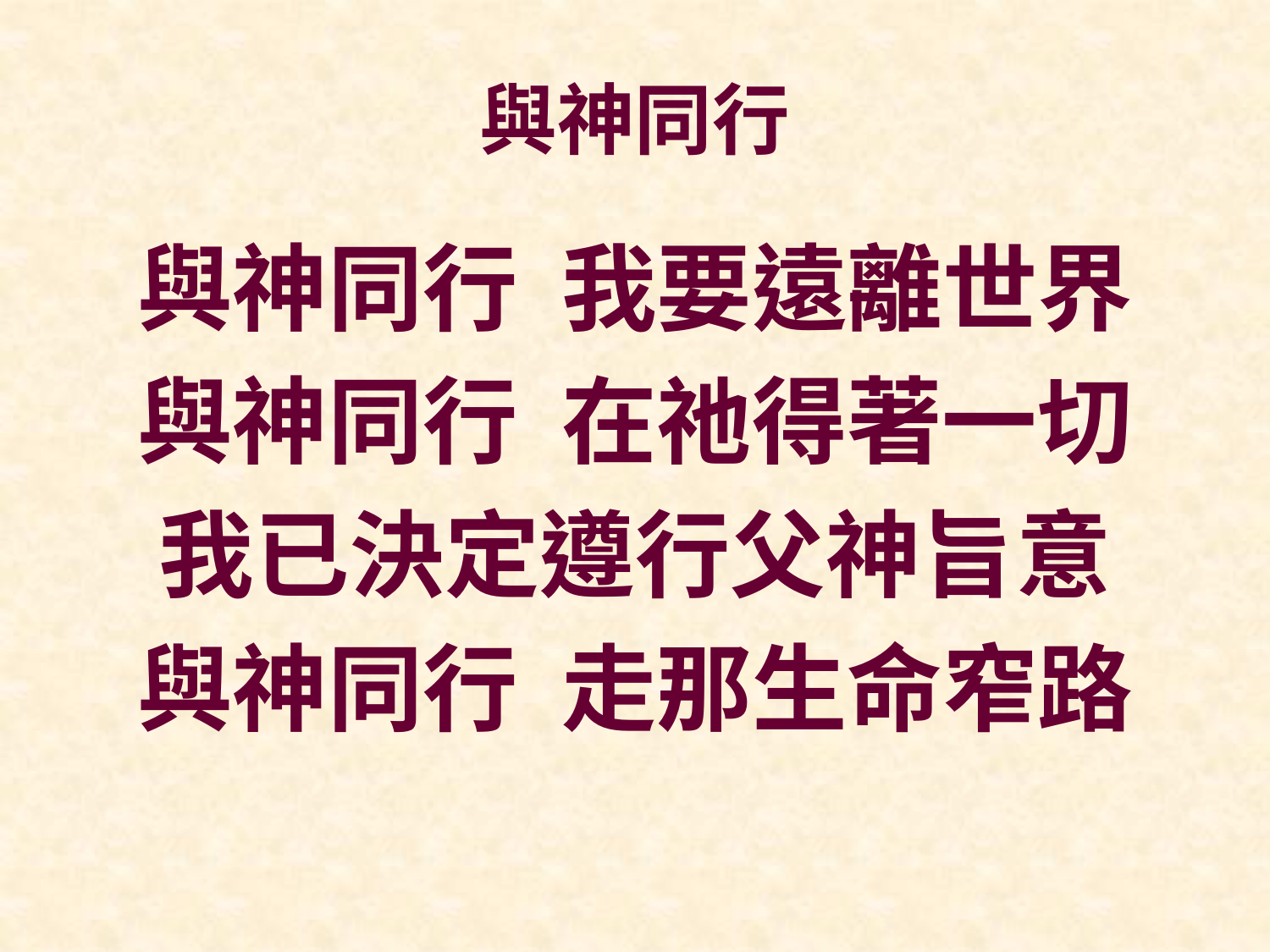

# 與神同行
與神同行  我要遠離世界
與神同行  在祂得著一切
我已決定遵行父神旨意
與神同行  走那生命窄路